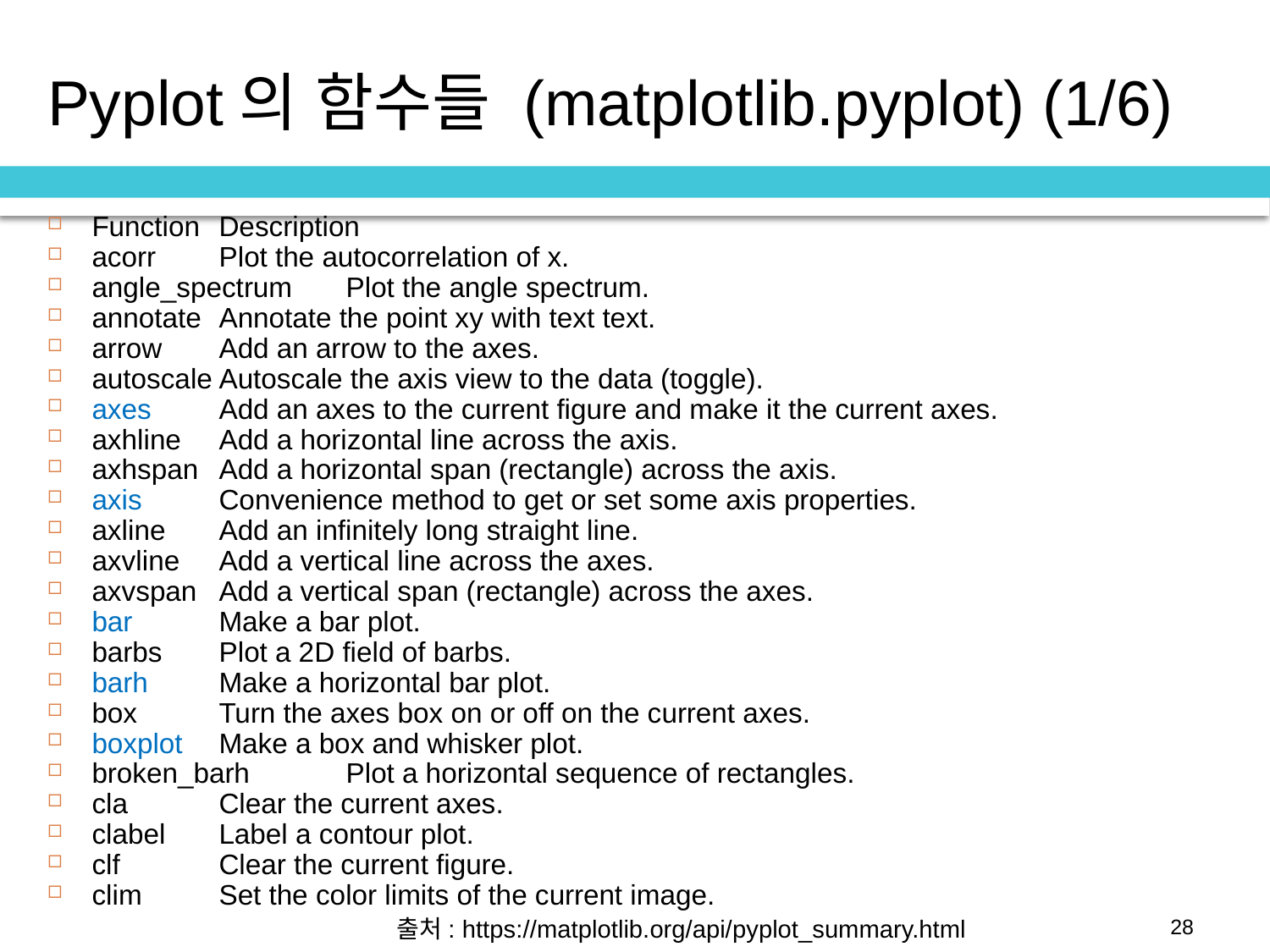

# Pyplot의 함수들 (matplotlib.pyplot) (1/6)
Function	Description
acorr	Plot the autocorrelation of x.
angle_spectrum	Plot the angle spectrum.
annotate	Annotate the point xy with text text.
arrow	Add an arrow to the axes.
autoscale	Autoscale the axis view to the data (toggle).
axes	Add an axes to the current figure and make it the current axes.
axhline	Add a horizontal line across the axis.
axhspan	Add a horizontal span (rectangle) across the axis.
axis	Convenience method to get or set some axis properties.
axline	Add an infinitely long straight line.
axvline	Add a vertical line across the axes.
axvspan	Add a vertical span (rectangle) across the axes.
bar	Make a bar plot.
barbs	Plot a 2D field of barbs.
barh	Make a horizontal bar plot.
box	Turn the axes box on or off on the current axes.
boxplot	Make a box and whisker plot.
broken_barh	Plot a horizontal sequence of rectangles.
cla	Clear the current axes.
clabel	Label a contour plot.
clf	Clear the current figure.
clim	Set the color limits of the current image.
출처: https://matplotlib.org/api/pyplot_summary.html
28